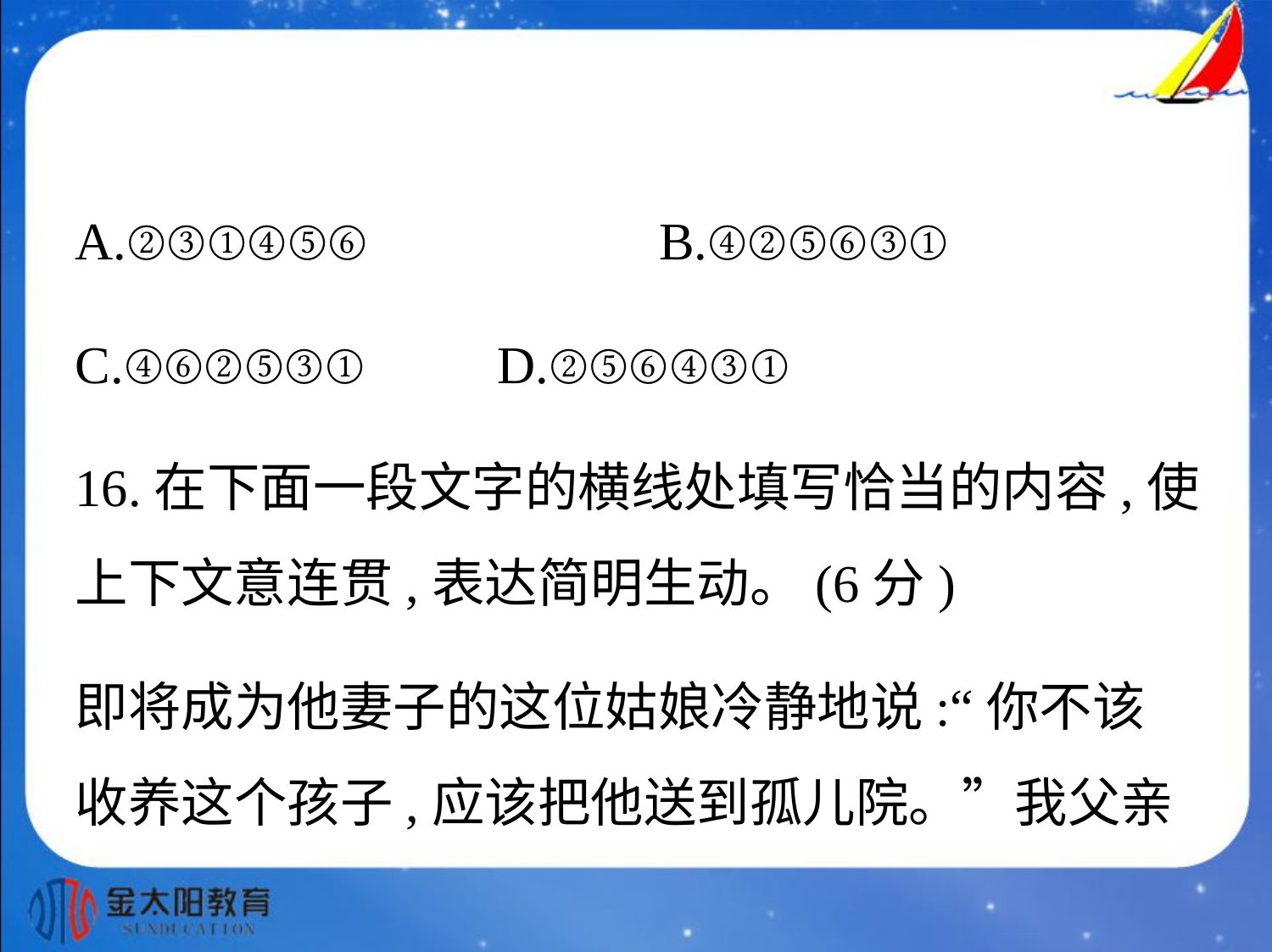

A.②③①④⑤⑥　　　　　B.④②⑤⑥③①
C.④⑥②⑤③①　　D.②⑤⑥④③①
16.在下面一段文字的横线处填写恰当的内容,使
上下文意连贯,表达简明生动。(6分)
即将成为他妻子的这位姑娘冷静地说:“你不该
收养这个孩子,应该把他送到孤儿院。”我父亲